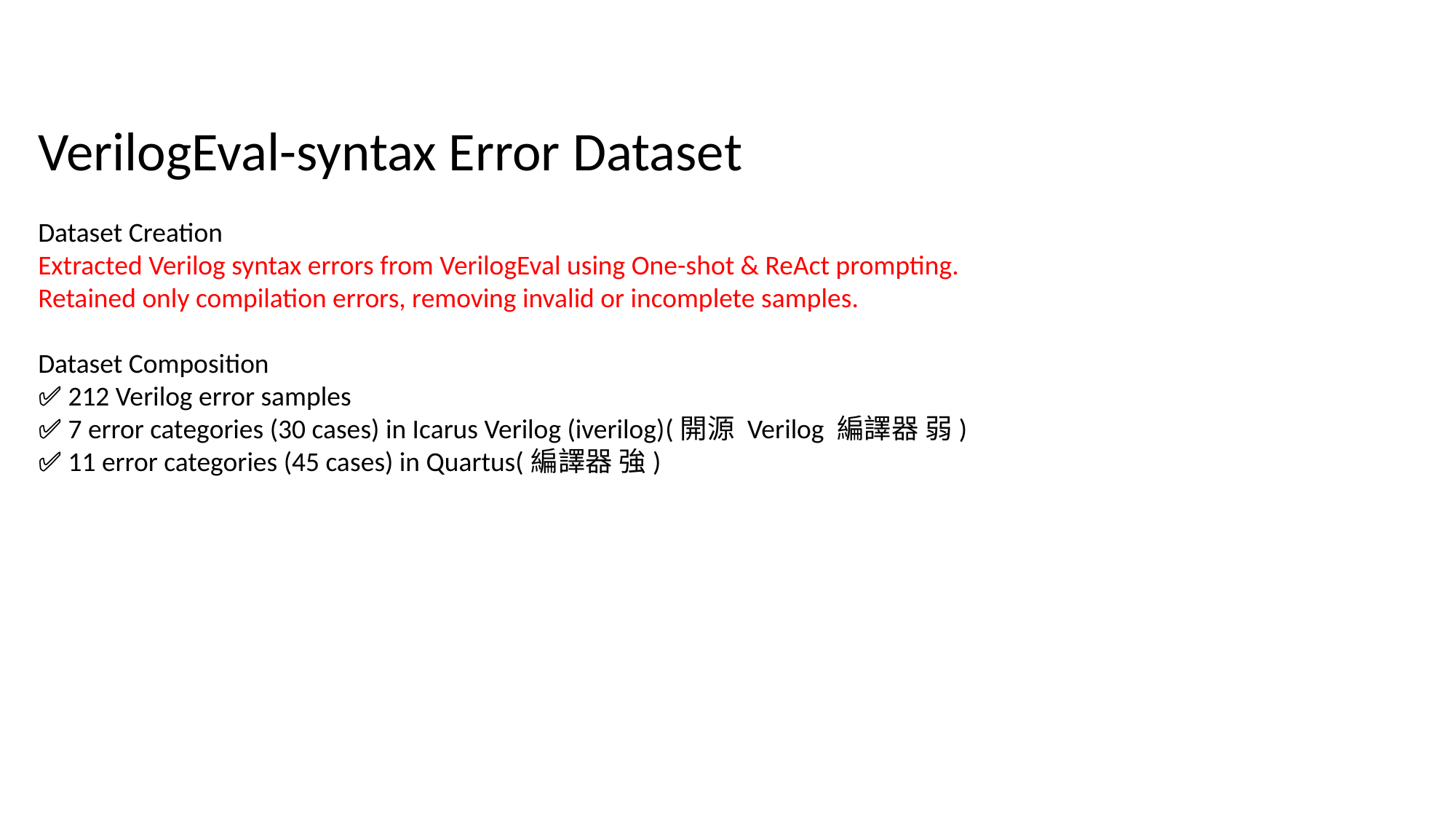

VerilogEval-syntax Error Dataset

Dataset Creation
Extracted Verilog syntax errors from VerilogEval using One-shot & ReAct prompting.
Retained only compilation errors, removing invalid or incomplete samples.

Dataset Composition
✅ 212 Verilog error samples
✅ 7 error categories (30 cases) in Icarus Verilog (iverilog)(開源 Verilog 編譯器 弱)
✅ 11 error categories (45 cases) in Quartus(編譯器 強)